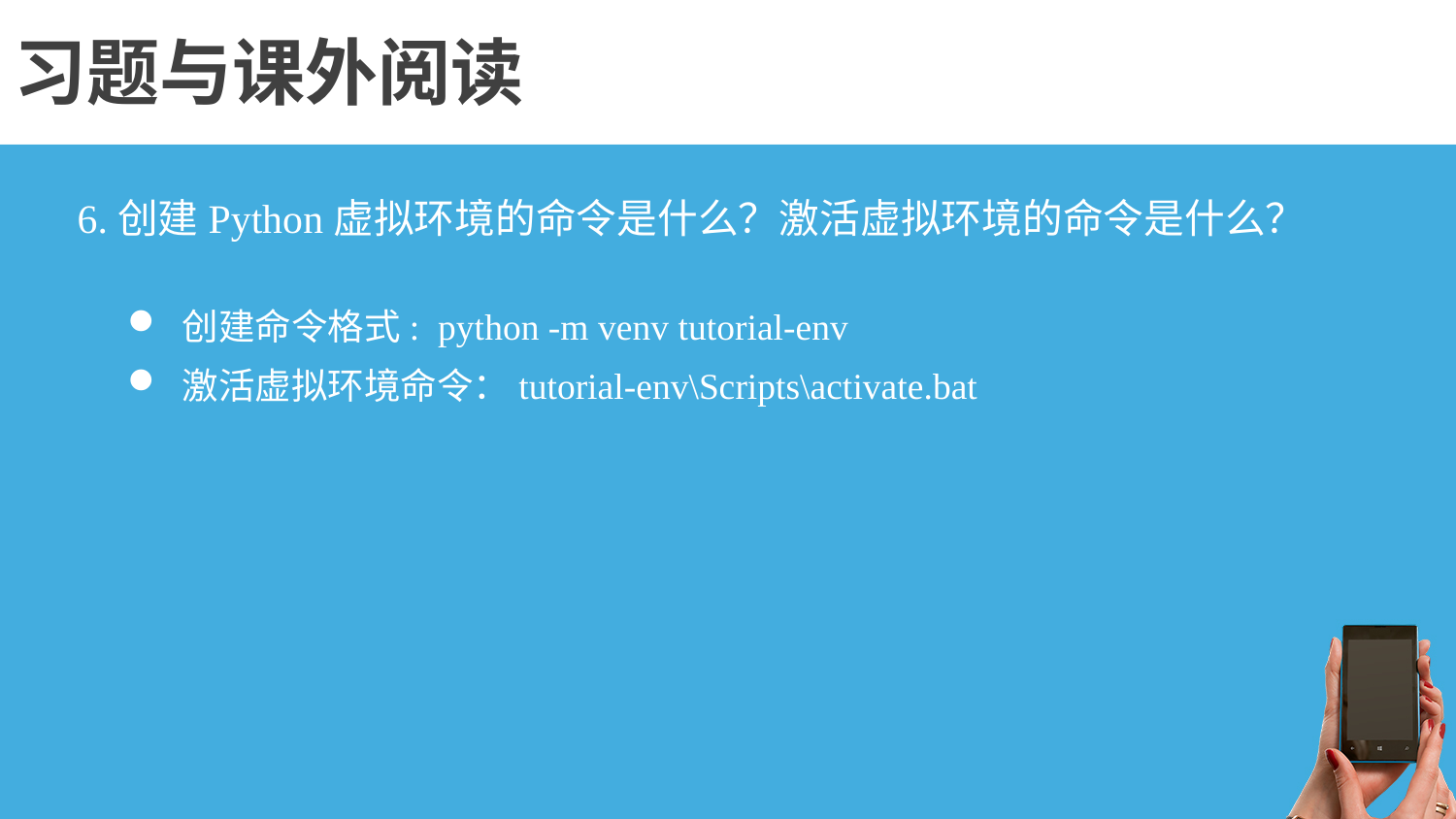

# 习题与课外阅读
6.创建Python虚拟环境的命令是什么？激活虚拟环境的命令是什么？
创建命令格式:  python -m venv tutorial-env
激活虚拟环境命令：tutorial-env\Scripts\activate.bat